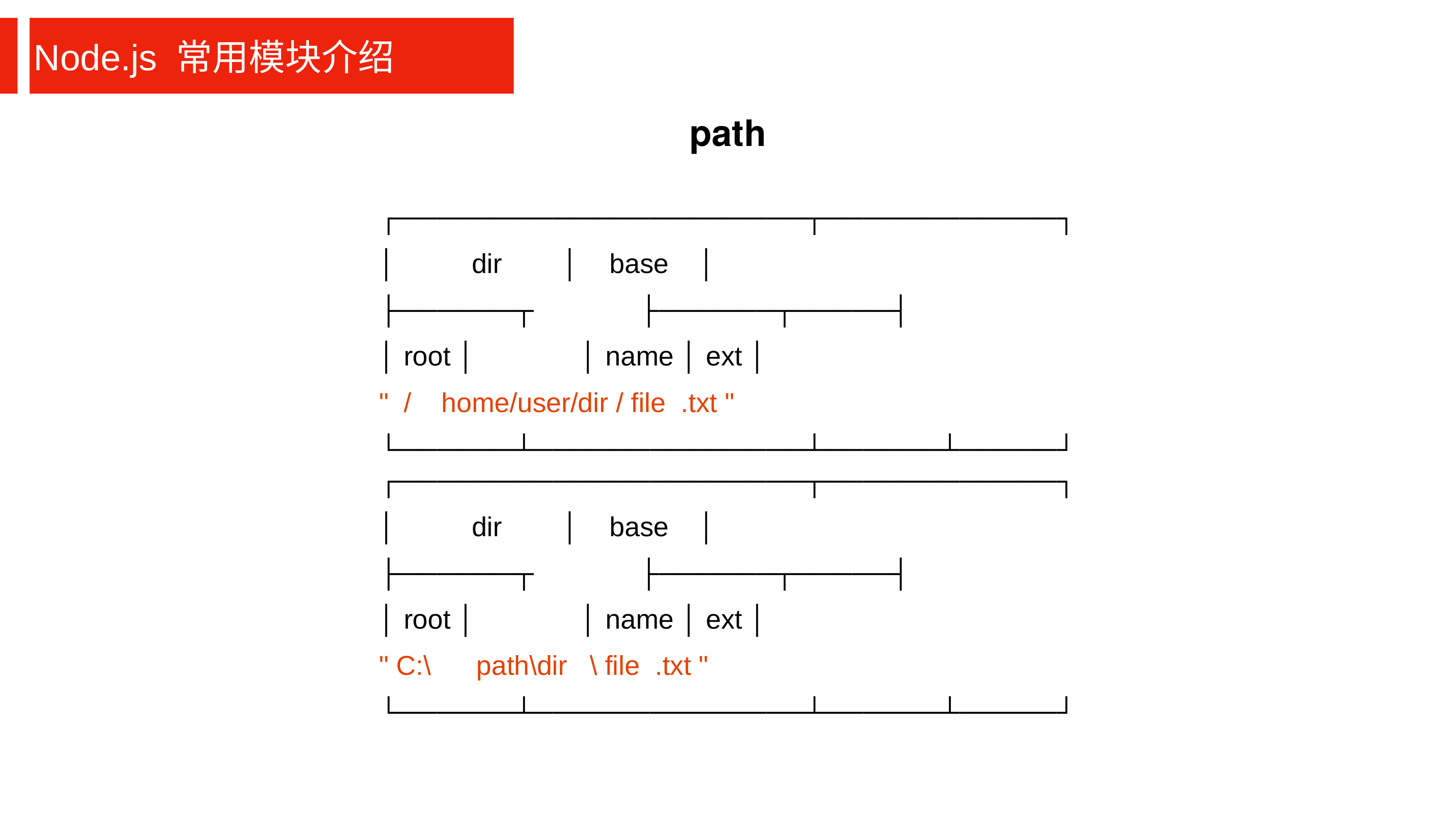

Node.js 常用模块介绍
path
┌─────────────────────┬────────────┐
│          dir        │    base    │
├──────┬              ├──────┬─────┤
│ root │              │ name │ ext │
"  /    home/user/dir / file  .txt "
└──────┴──────────────┴──────┴─────┘
┌─────────────────────┬────────────┐
│          dir        │    base    │
├──────┬              ├──────┬─────┤
│ root │              │ name │ ext │
" C:\      path\dir   \ file  .txt "
└──────┴──────────────┴──────┴─────┘